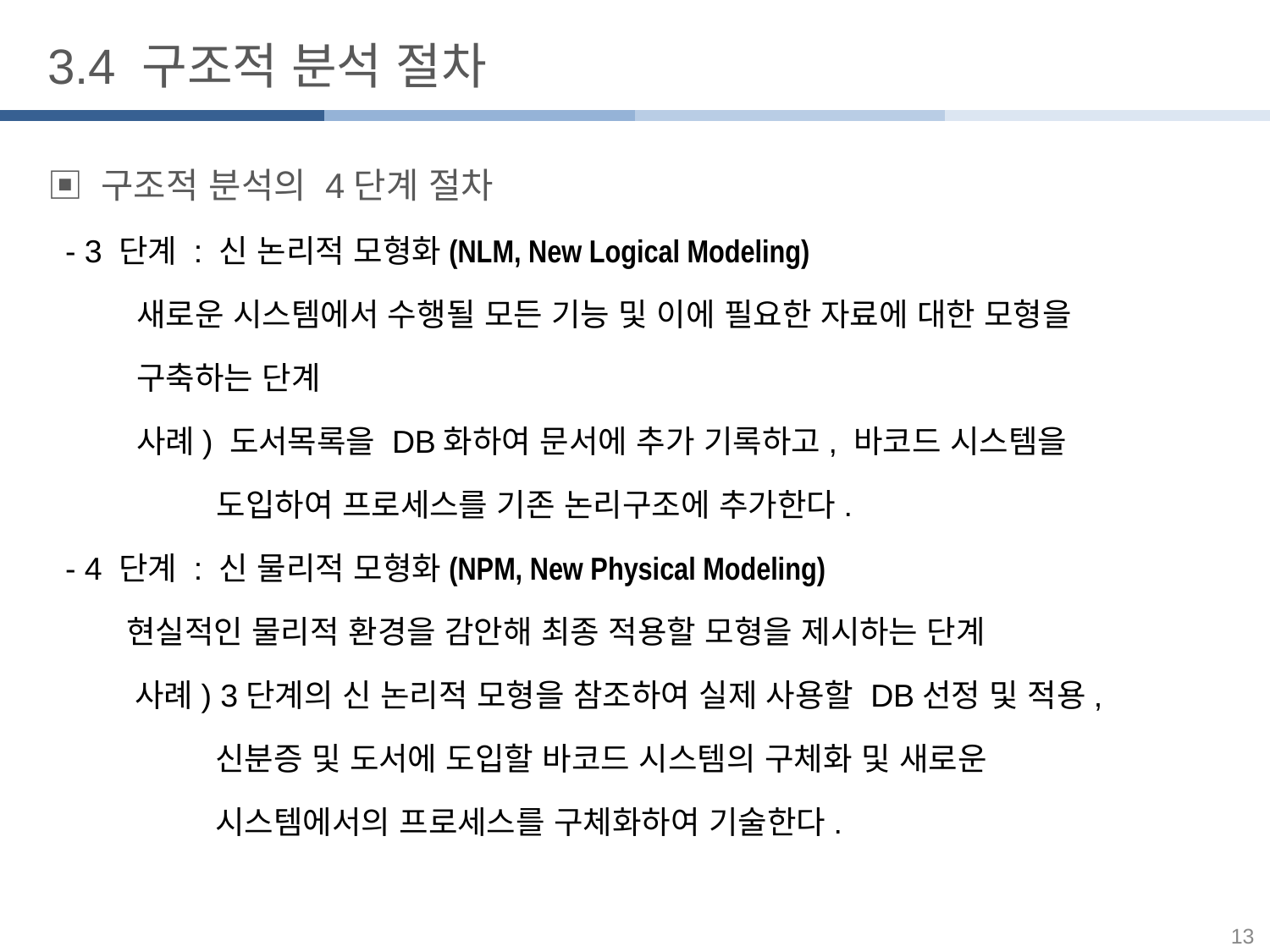

3.4 구조적 분석 절차
▣ 구조적 분석의 4단계 절차
  - 3 단계 : 신 논리적 모형화(NLM, New Logical Modeling)
  새로운 시스템에서 수행될 모든 기능 및 이에 필요한 자료에 대한 모형을
  구축하는 단계
  사례) 도서목록을 DB화하여 문서에 추가 기록하고, 바코드 시스템을
           도입하여 프로세스를 기존 논리구조에 추가한다.
  - 4 단계 : 신 물리적 모형화(NPM, New Physical Modeling)
        현실적인 물리적 환경을 감안해 최종 적용할 모형을 제시하는 단계
         사례) 3단계의 신 논리적 모형을 참조하여 실제 사용할 DB선정 및 적용,
                  신분증 및 도서에 도입할 바코드 시스템의 구체화 및 새로운
                  시스템에서의 프로세스를 구체화하여 기술한다.
13